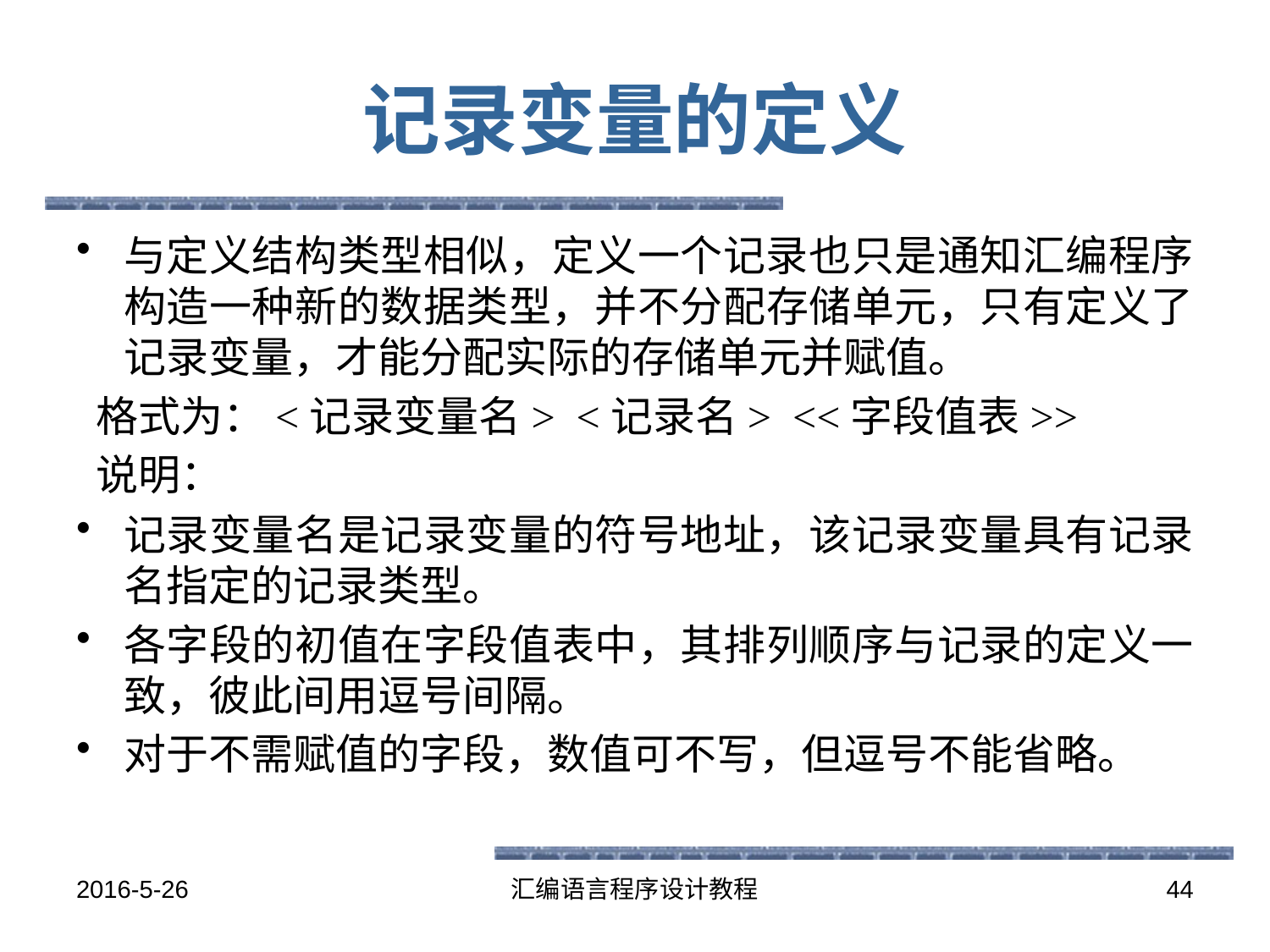

# 记录变量的定义
与定义结构类型相似，定义一个记录也只是通知汇编程序构造一种新的数据类型，并不分配存储单元，只有定义了记录变量，才能分配实际的存储单元并赋值。
 格式为：<记录变量名>  <记录名>  <<字段值表>>
 说明：
记录变量名是记录变量的符号地址，该记录变量具有记录名指定的记录类型。
各字段的初值在字段值表中，其排列顺序与记录的定义一致，彼此间用逗号间隔。
对于不需赋值的字段，数值可不写，但逗号不能省略。
2016-5-26
汇编语言程序设计教程
44